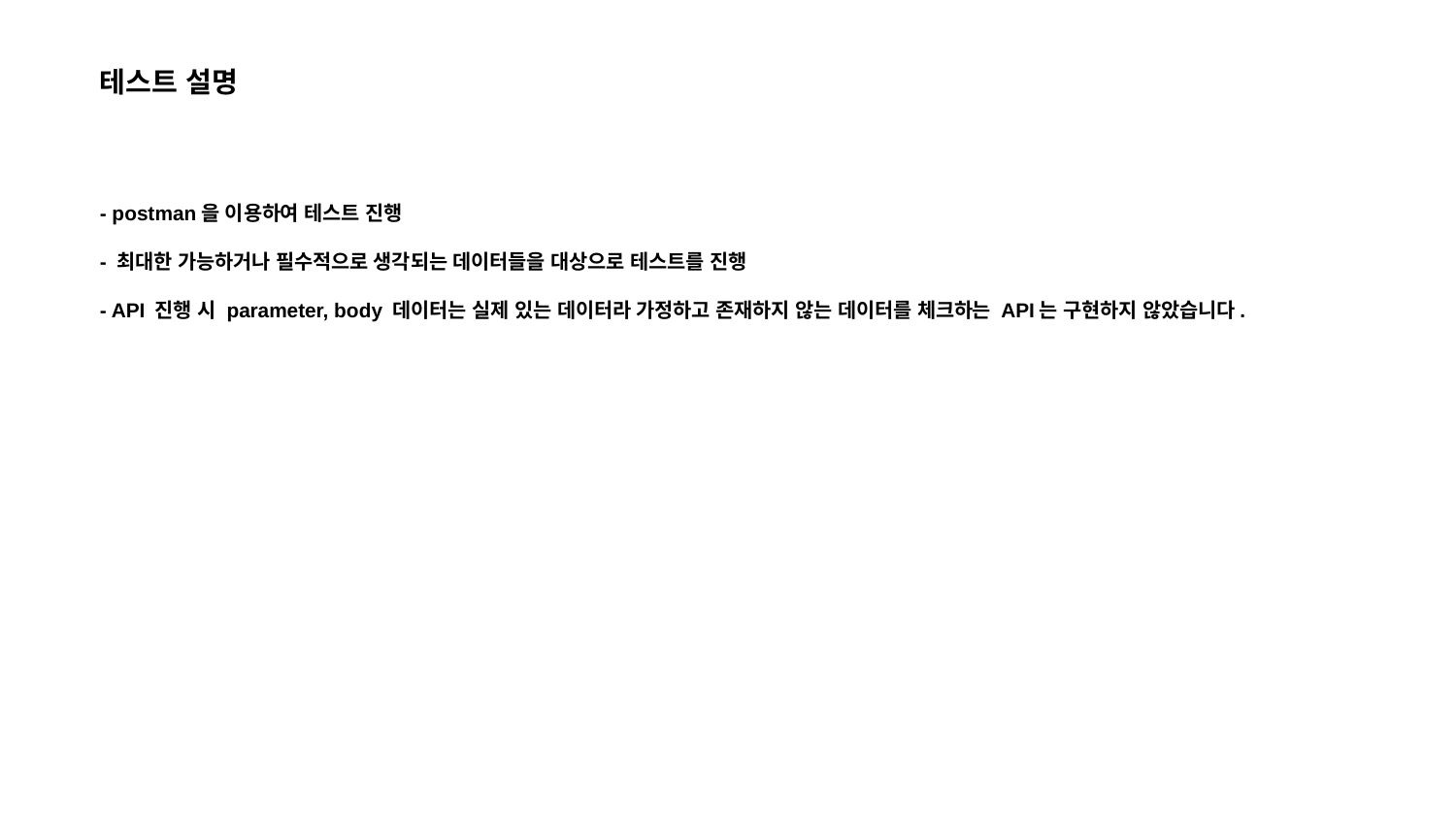

테스트 설명
- postman을 이용하여 테스트 진행

- 최대한 가능하거나 필수적으로 생각되는 데이터들을 대상으로 테스트를 진행

- API 진행 시 parameter, body 데이터는 실제 있는 데이터라 가정하고 존재하지 않는 데이터를 체크하는 API는 구현하지 않았습니다.